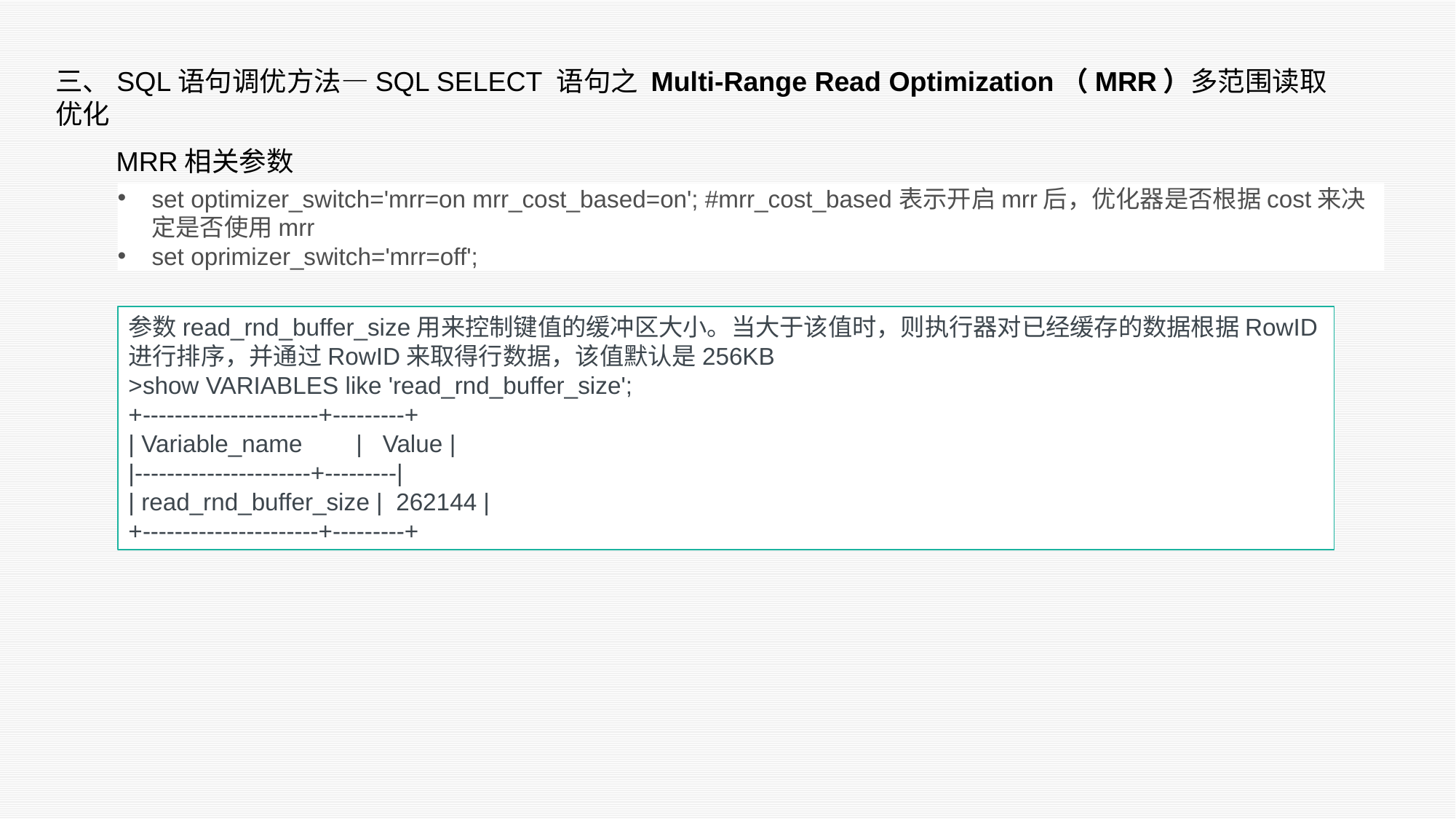

三、SQL语句调优方法—SQL SELECT 语句之 Multi-Range Read Optimization（MRR）多范围读取优化
MRR相关参数
set optimizer_switch='mrr=on mrr_cost_based=on'; #mrr_cost_based表示开启mrr后，优化器是否根据cost来决定是否使用mrr
set oprimizer_switch='mrr=off';
参数read_rnd_buffer_size用来控制键值的缓冲区大小。当大于该值时，则执行器对已经缓存的数据根据RowID进行排序，并通过RowID来取得行数据，该值默认是256KB
>show VARIABLES like 'read_rnd_buffer_size';
+----------------------+---------+
| Variable_name        |   Value |
|----------------------+---------|
| read_rnd_buffer_size |  262144 |
+----------------------+---------+